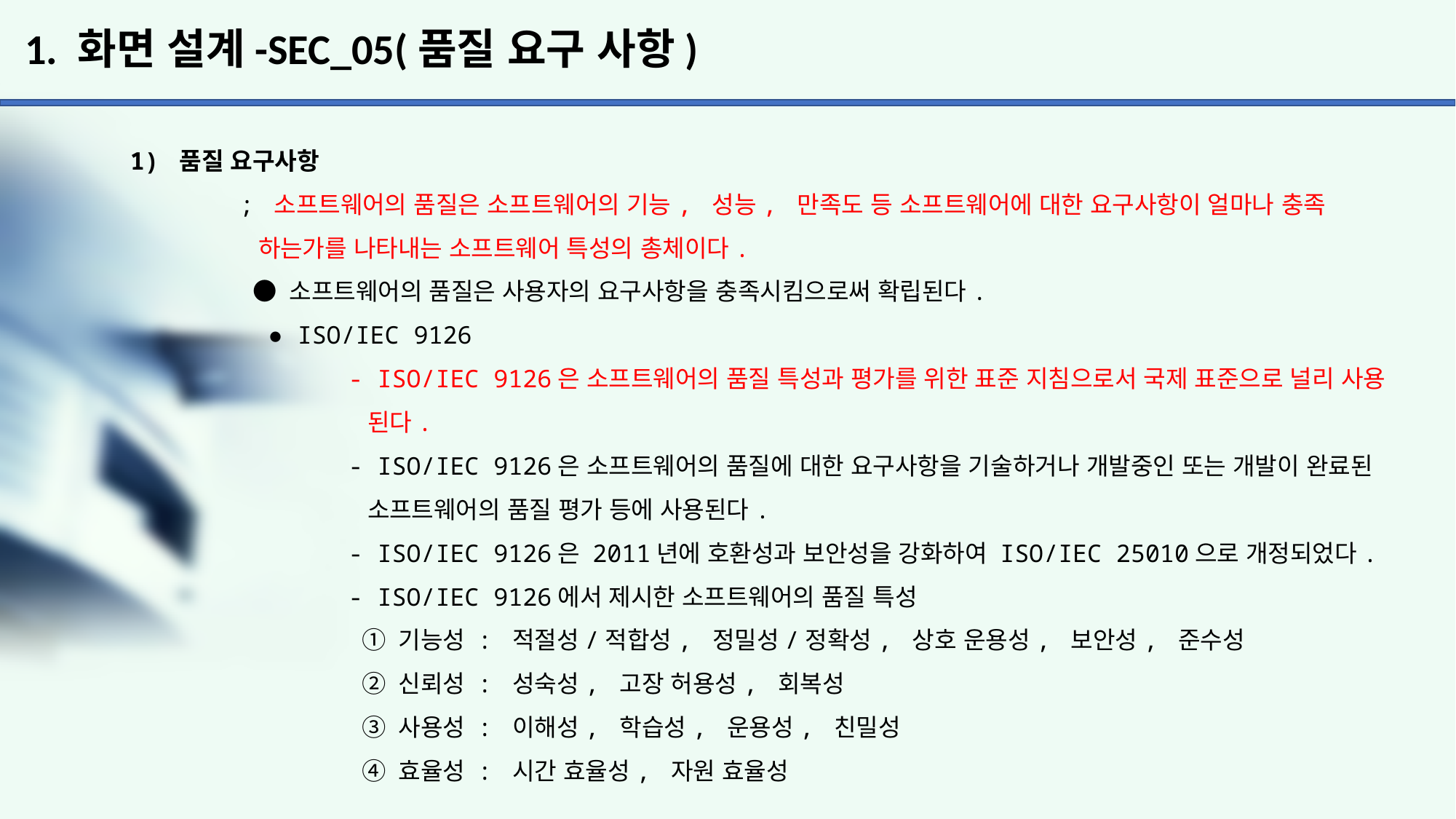

# 1. 화면 설계-SEC_05(품질 요구 사항)
1) 품질 요구사항
	; 소프트웨어의 품질은 소프트웨어의 기능, 성능, 만족도 등 소프트웨어에 대한 요구사항이 얼마나 충족
	  하는가를 나타내는 소프트웨어 특성의 총체이다.
	  ● 소프트웨어의 품질은 사용자의 요구사항을 충족시킴으로써 확립된다.
	  ● ISO/IEC 9126
		- ISO/IEC 9126은 소프트웨어의 품질 특성과 평가를 위한 표준 지침으로서 국제 표준으로 널리 사용
		  된다.
		- ISO/IEC 9126은 소프트웨어의 품질에 대한 요구사항을 기술하거나 개발중인 또는 개발이 완료된
		  소프트웨어의 품질 평가 등에 사용된다.
		- ISO/IEC 9126은 2011년에 호환성과 보안성을 강화하여 ISO/IEC 25010으로 개정되었다.
		- ISO/IEC 9126에서 제시한 소프트웨어의 품질 특성
		  ① 기능성 : 적절성/적합성, 정밀성/정확성, 상호 운용성, 보안성, 준수성
		  ② 신뢰성 : 성숙성, 고장 허용성, 회복성
		  ③ 사용성 : 이해성, 학습성, 운용성, 친밀성
		  ④ 효율성 : 시간 효율성, 자원 효율성